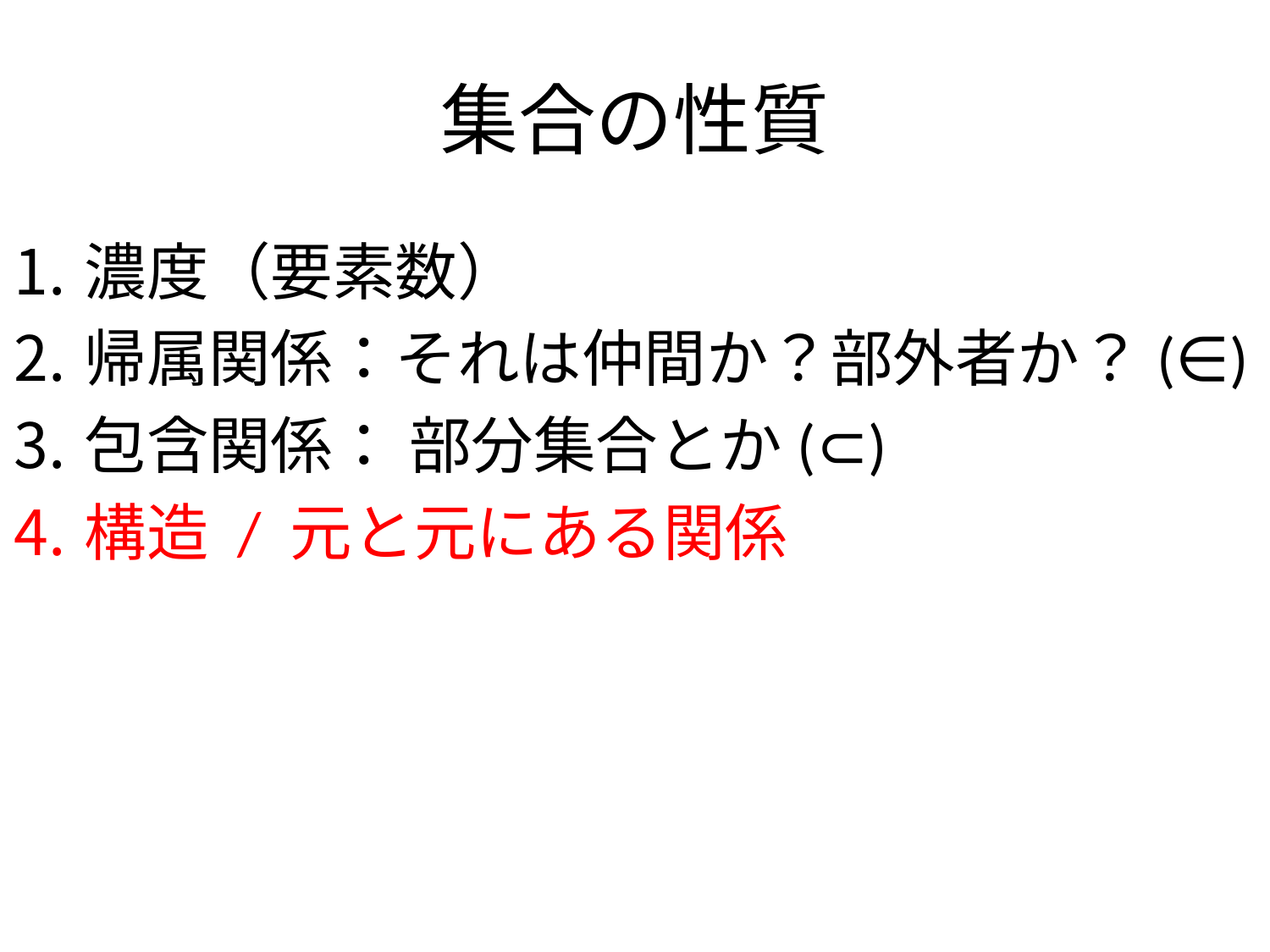

# 集合の性質
濃度（要素数）
帰属関係：それは仲間か？部外者か？(∈)
包含関係： 部分集合とか(⊂)
構造 / 元と元にある関係